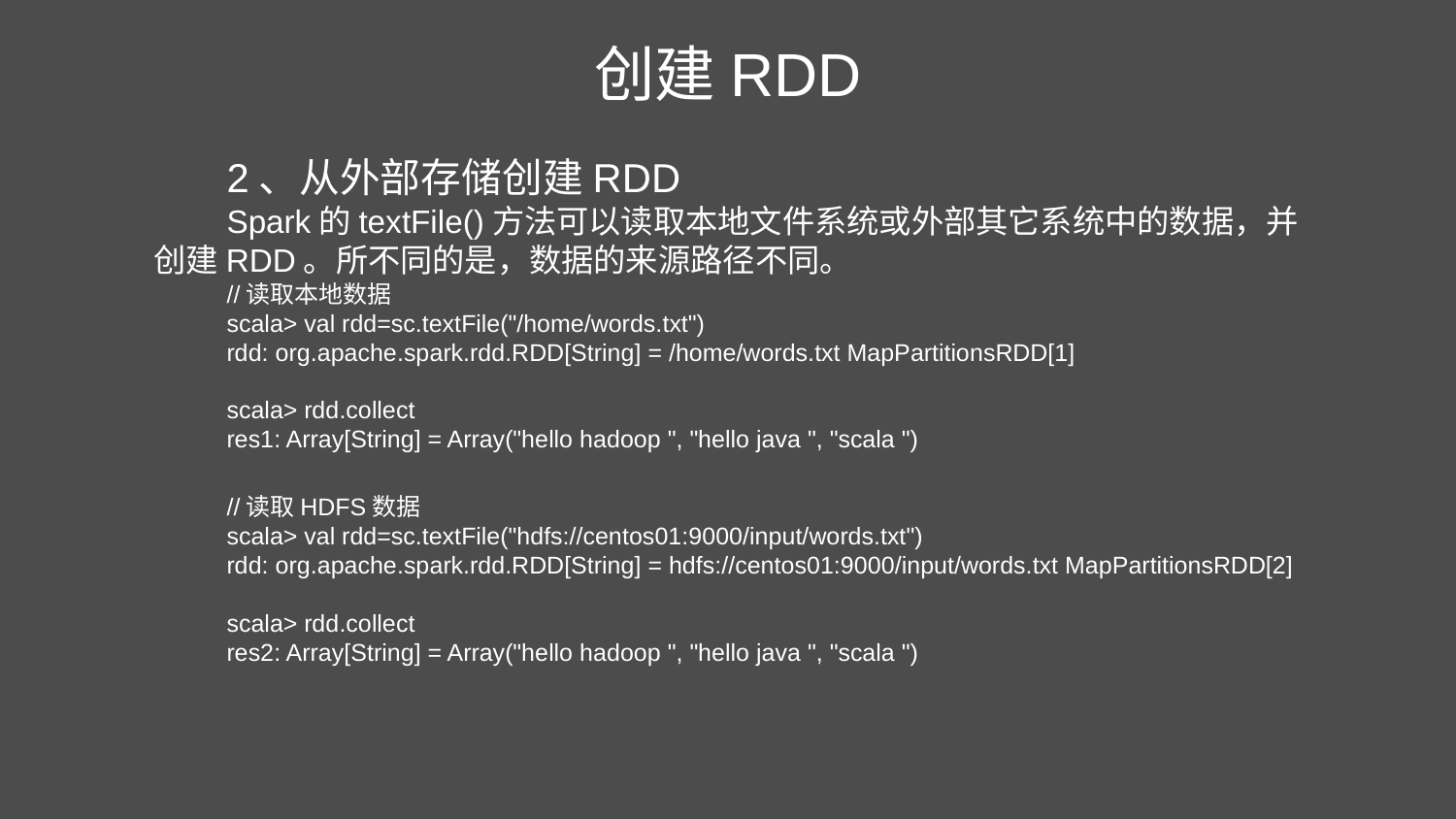

创建RDD

2、从外部存储创建RDD
Spark的textFile()方法可以读取本地文件系统或外部其它系统中的数据，并创建RDD。所不同的是，数据的来源路径不同。
//读取本地数据
scala> val rdd=sc.textFile("/home/words.txt")
rdd: org.apache.spark.rdd.RDD[String] = /home/words.txt MapPartitionsRDD[1]

scala> rdd.collect
res1: Array[String] = Array("hello hadoop ", "hello java ", "scala ")

//读取HDFS数据
scala> val rdd=sc.textFile("hdfs://centos01:9000/input/words.txt")
rdd: org.apache.spark.rdd.RDD[String] = hdfs://centos01:9000/input/words.txt MapPartitionsRDD[2]

scala> rdd.collect
res2: Array[String] = Array("hello hadoop ", "hello java ", "scala ")